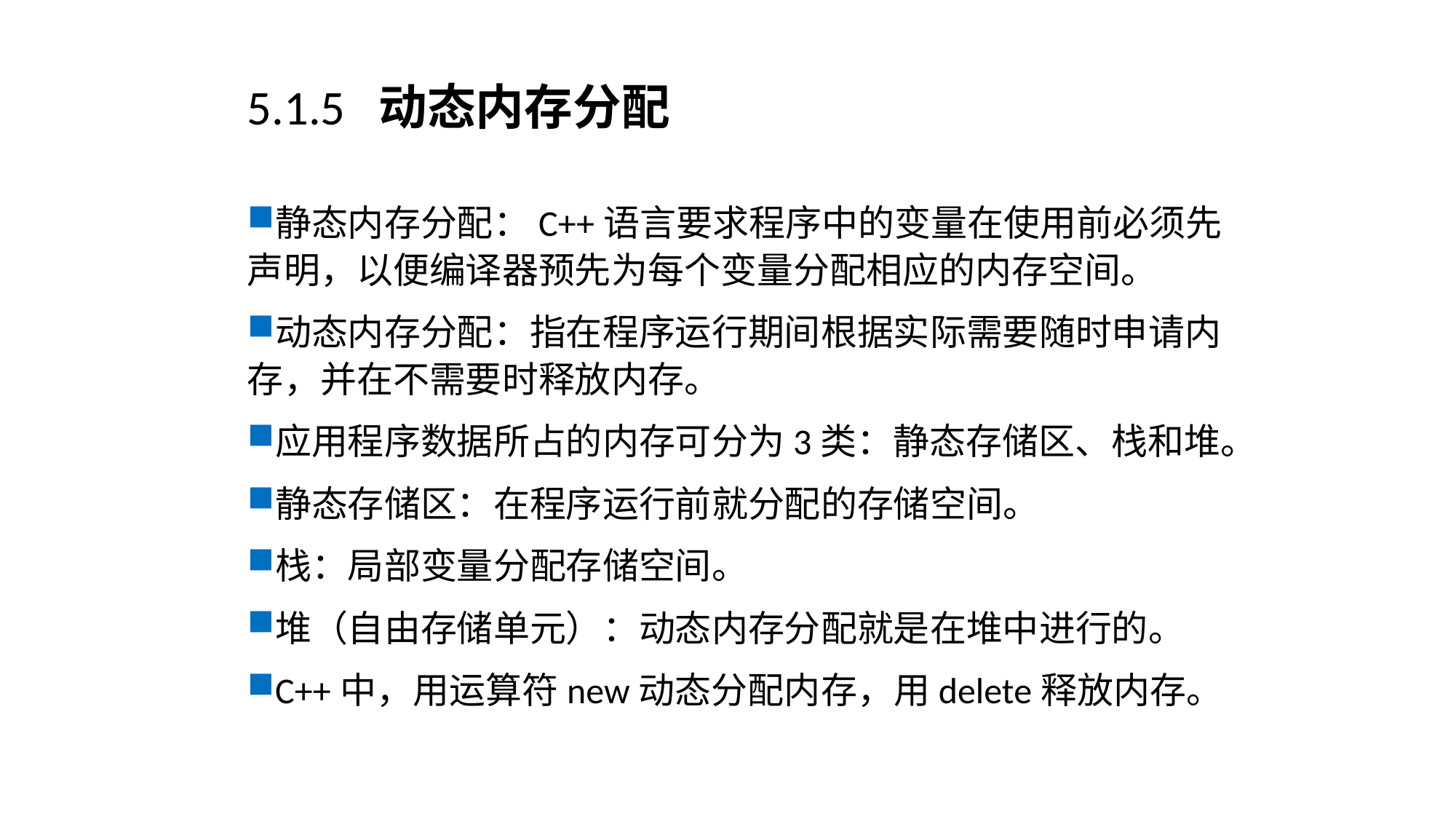

# 5.1.5  动态内存分配
静态内存分配：C++语言要求程序中的变量在使用前必须先声明，以便编译器预先为每个变量分配相应的内存空间。
动态内存分配：指在程序运行期间根据实际需要随时申请内存，并在不需要时释放内存。
应用程序数据所占的内存可分为3类：静态存储区、栈和堆。
静态存储区：在程序运行前就分配的存储空间。
栈：局部变量分配存储空间。
堆（自由存储单元）：动态内存分配就是在堆中进行的。
C++中，用运算符new动态分配内存，用delete释放内存。